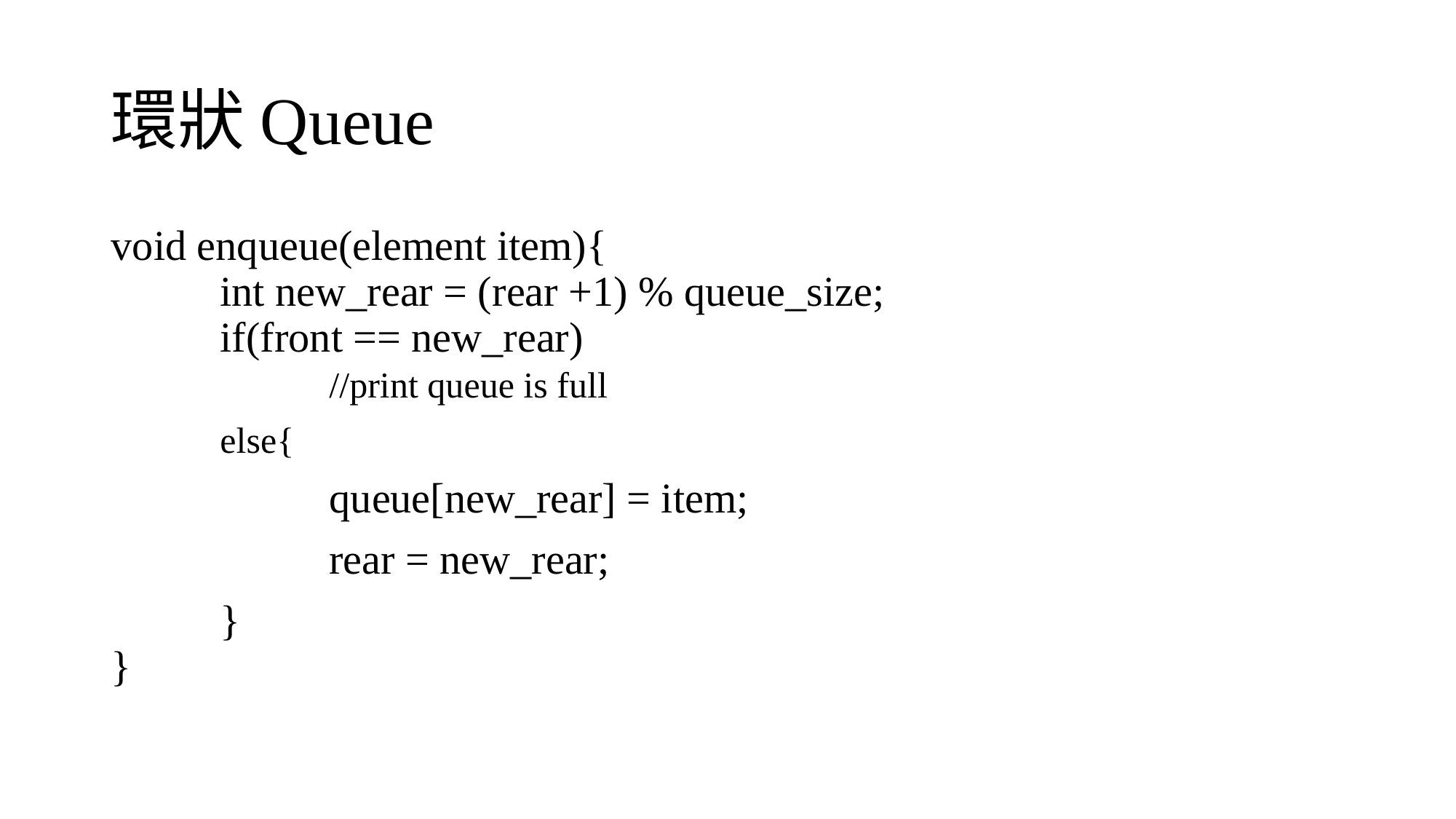

# 環狀Queue
void enqueue(element item){
	int new_rear = (rear +1) % queue_size;
	if(front == new_rear)
		//print queue is full
	else{
		queue[new_rear] = item;
		rear = new_rear;
	}
}